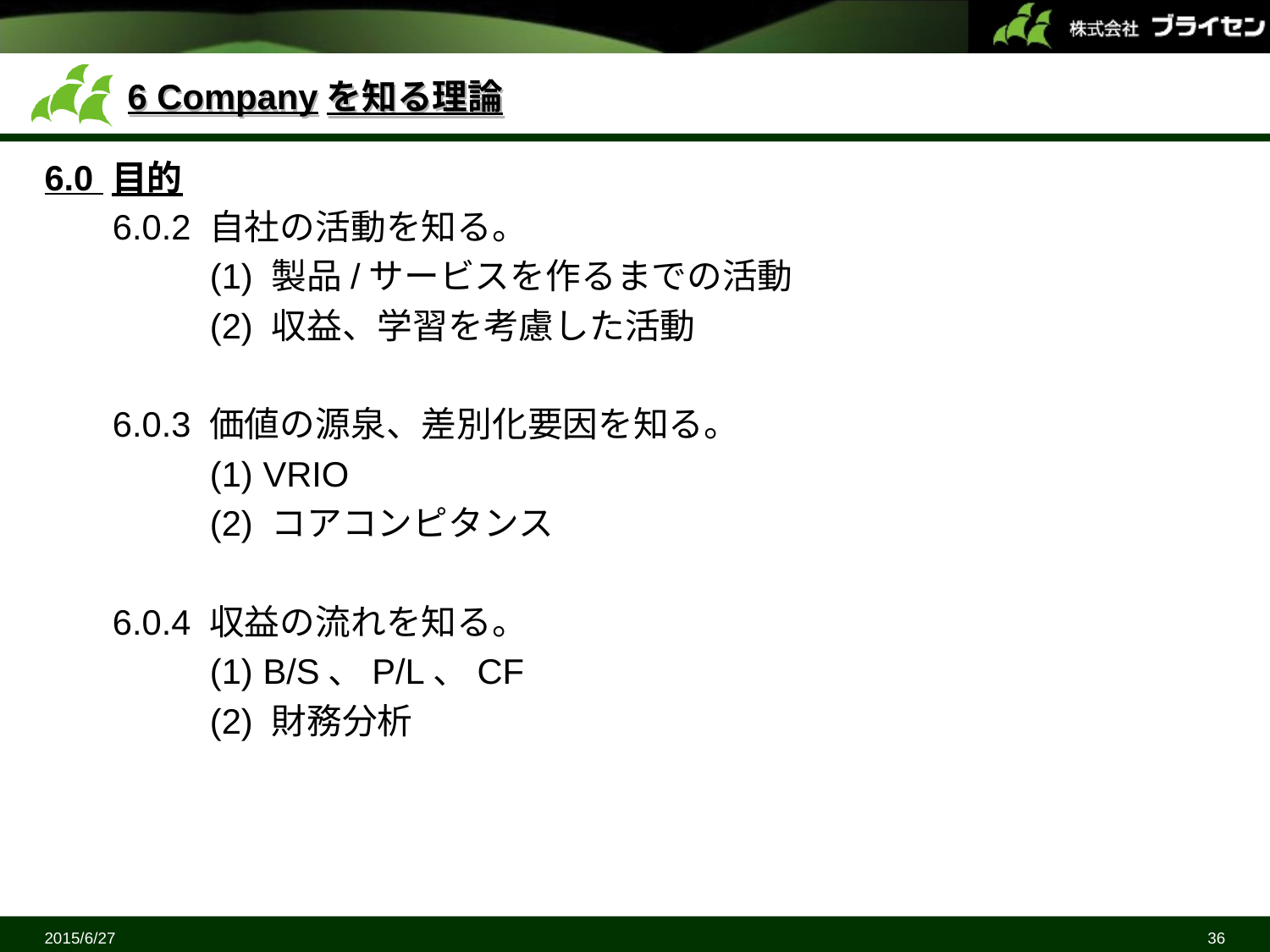

# 6 Companyを知る理論
6.0 目的
       6.0.2 自社の活動を知る。
                 (1) 製品/サービスを作るまでの活動
                 (2) 収益、学習を考慮した活動

       6.0.3 価値の源泉、差別化要因を知る。
                 (1) VRIO
                 (2) コアコンピタンス

       6.0.4 収益の流れを知る。
                 (1) B/S、P/L、CF
                 (2) 財務分析
2015/6/27
36